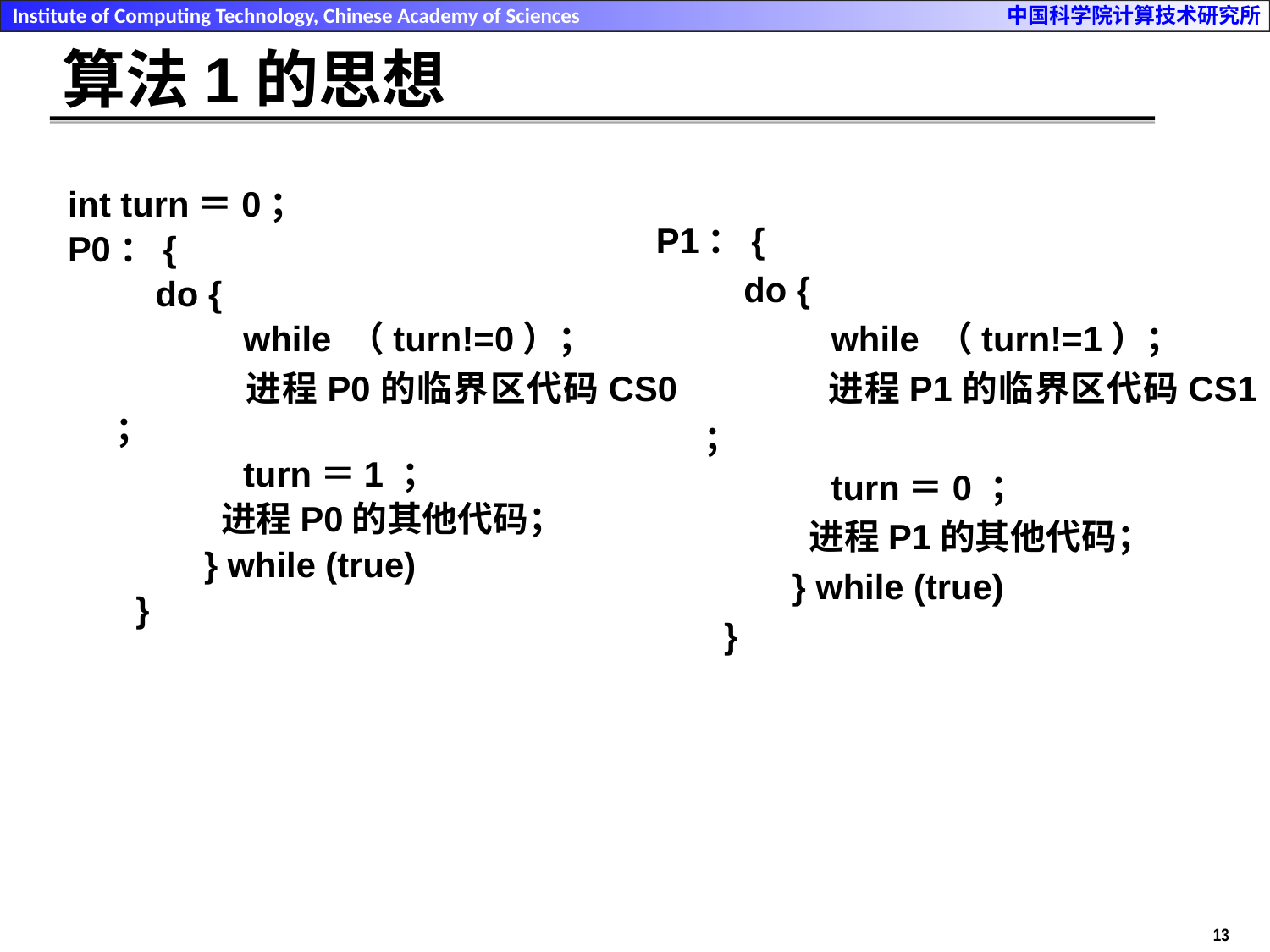

# 算法1的思想
int turn＝0；
P0：{
         do {
                  while （turn!=0）；
                  进程P0的临界区代码CS0 ；
                  turn＝1 ；
                  进程P0的其他代码；
              } while (true)
       }
P1：{
         do {
                  while （turn!=1）；
                  进程P1的临界区代码CS1 ；
                  turn＝0 ；
                  进程P1的其他代码；
              } while (true)
       }